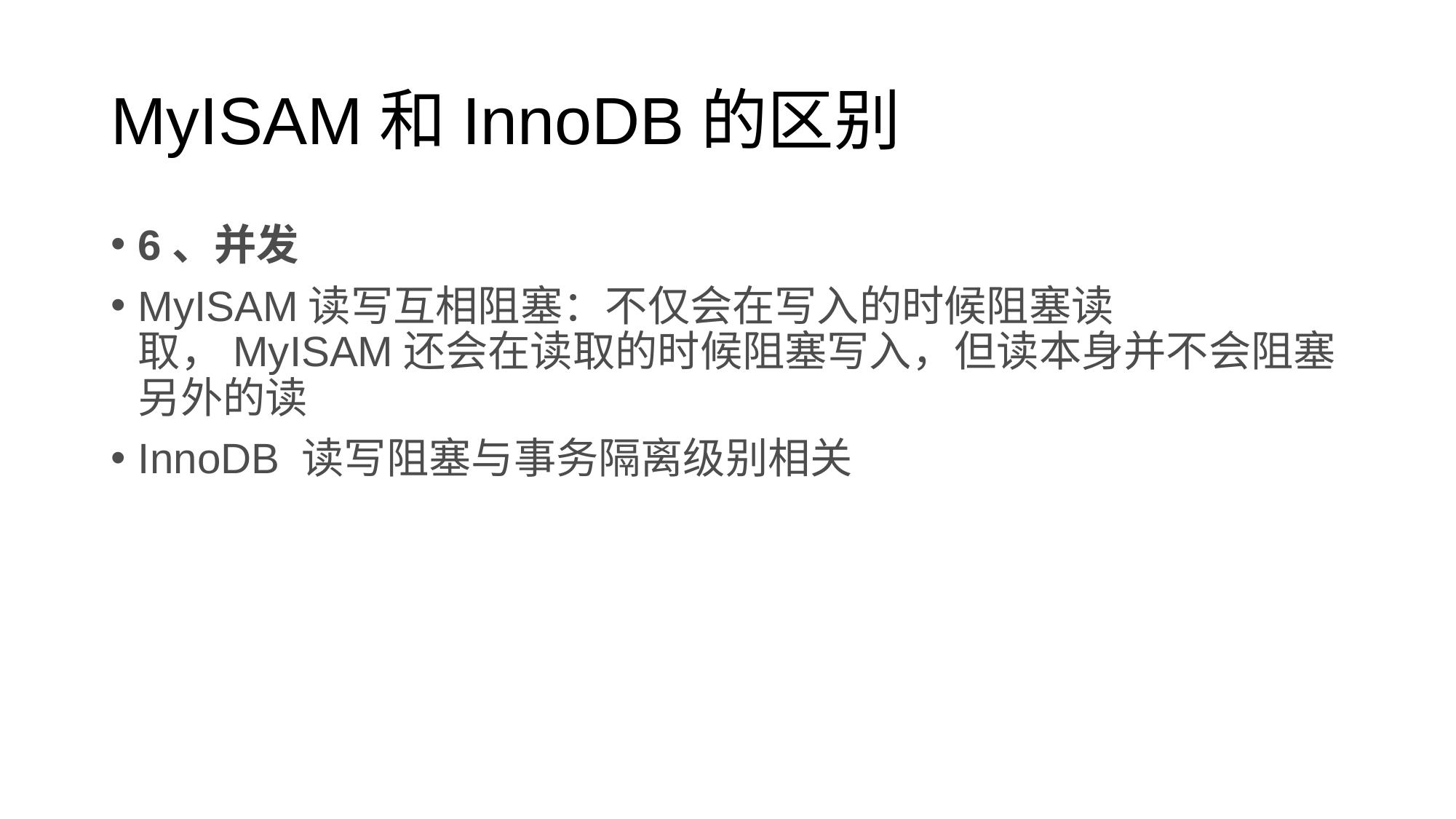

# MyISAM和InnoDB的区别
6、并发
MyISAM读写互相阻塞：不仅会在写入的时候阻塞读取，MyISAM还会在读取的时候阻塞写入，但读本身并不会阻塞另外的读
InnoDB 读写阻塞与事务隔离级别相关